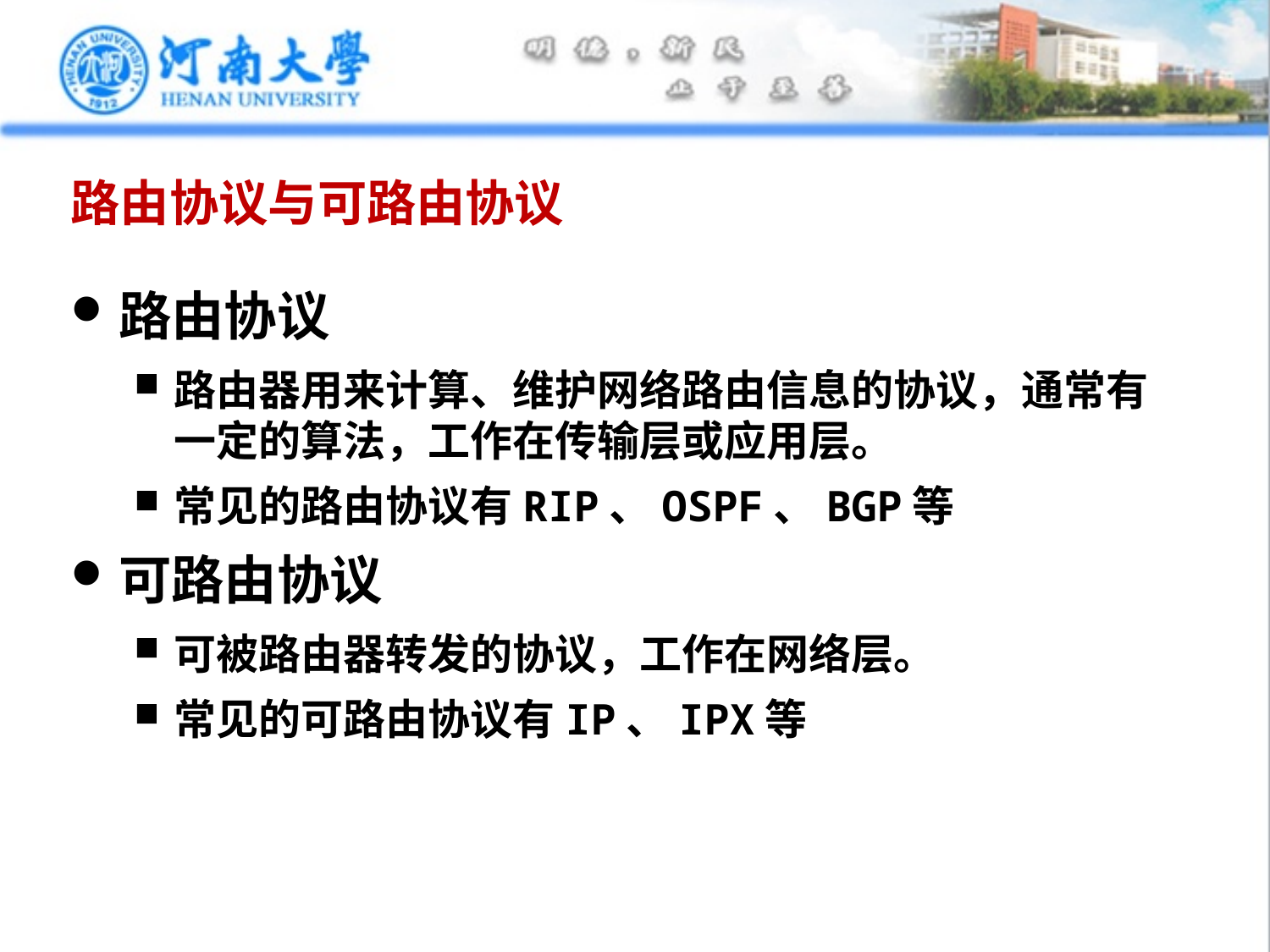

路由协议
路由器用来计算、维护网络路由信息的协议，通常有一定的算法，工作在传输层或应用层。
常见的路由协议有RIP、OSPF、BGP等
可路由协议
可被路由器转发的协议，工作在网络层。
常见的可路由协议有IP、IPX等

# 路由协议与可路由协议